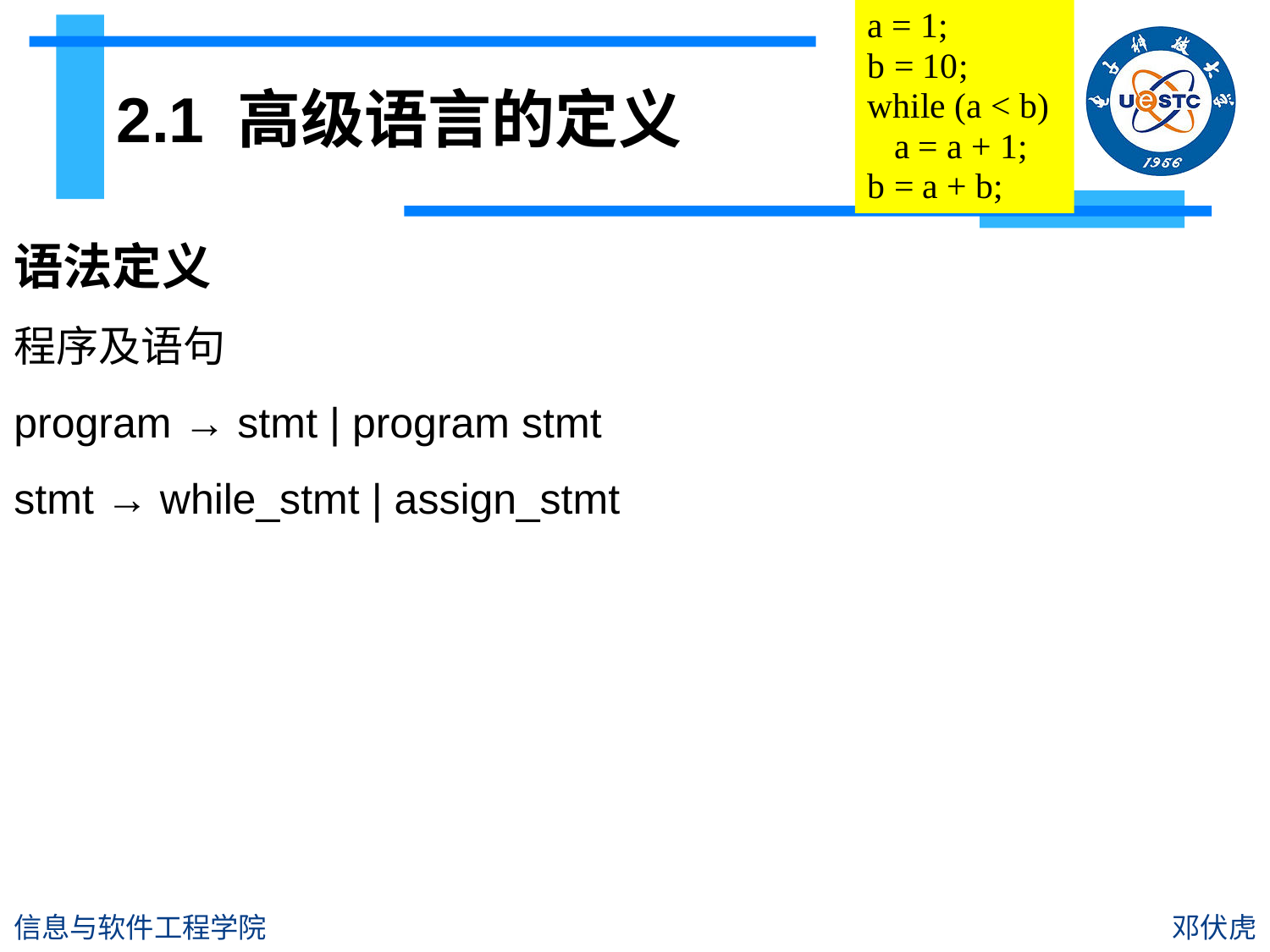

a = 1;
b = 10;
while (a < b)
   a = a + 1;
b = a + b;
# 2.1 高级语言的定义
语法定义
程序及语句
program → stmt | program stmt
stmt → while_stmt | assign_stmt
13
信息与软件工程学院
邓伏虎